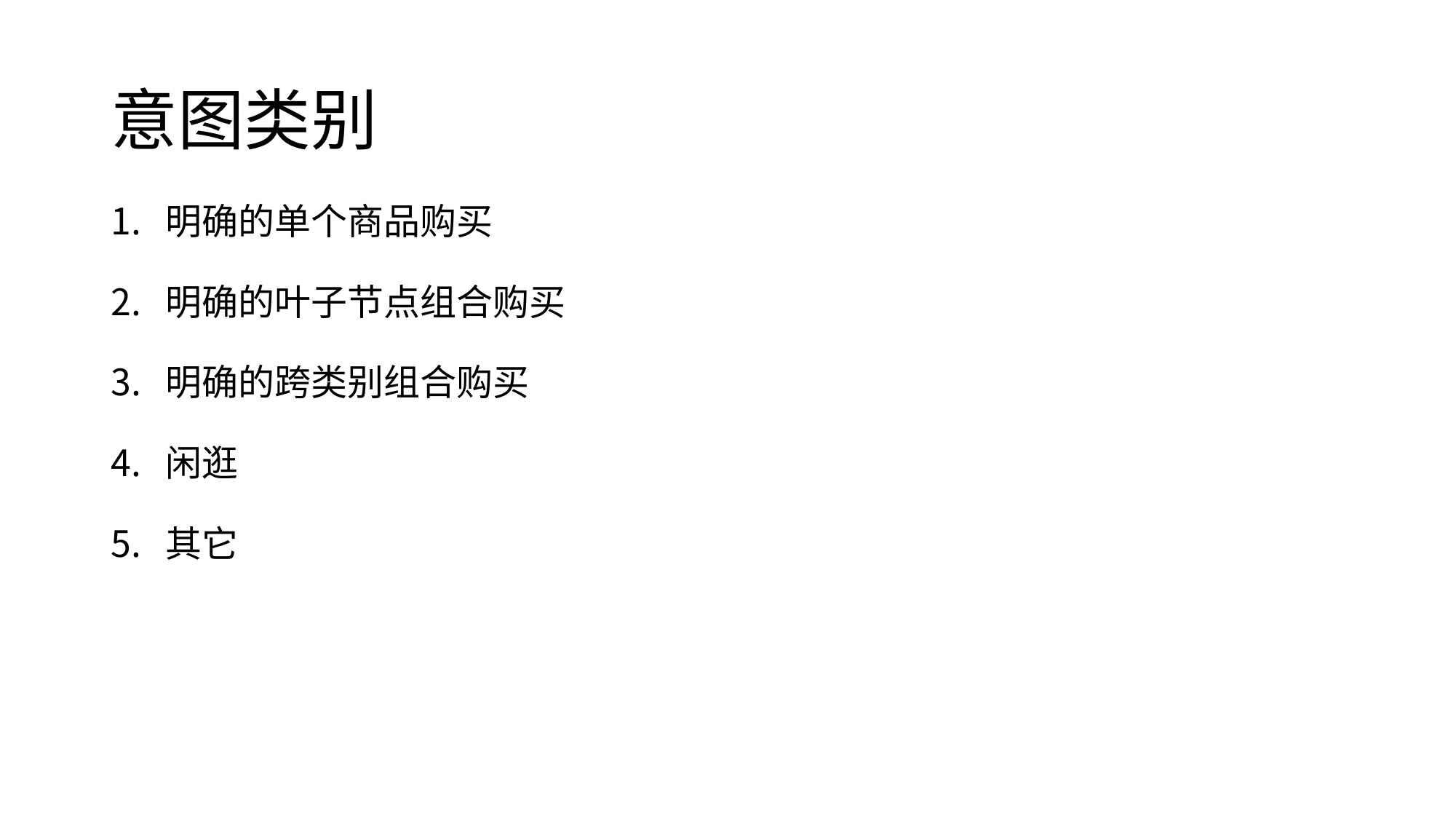

# 意图类别
明确的单个商品购买
明确的叶子节点组合购买
明确的跨类别组合购买
闲逛
其它